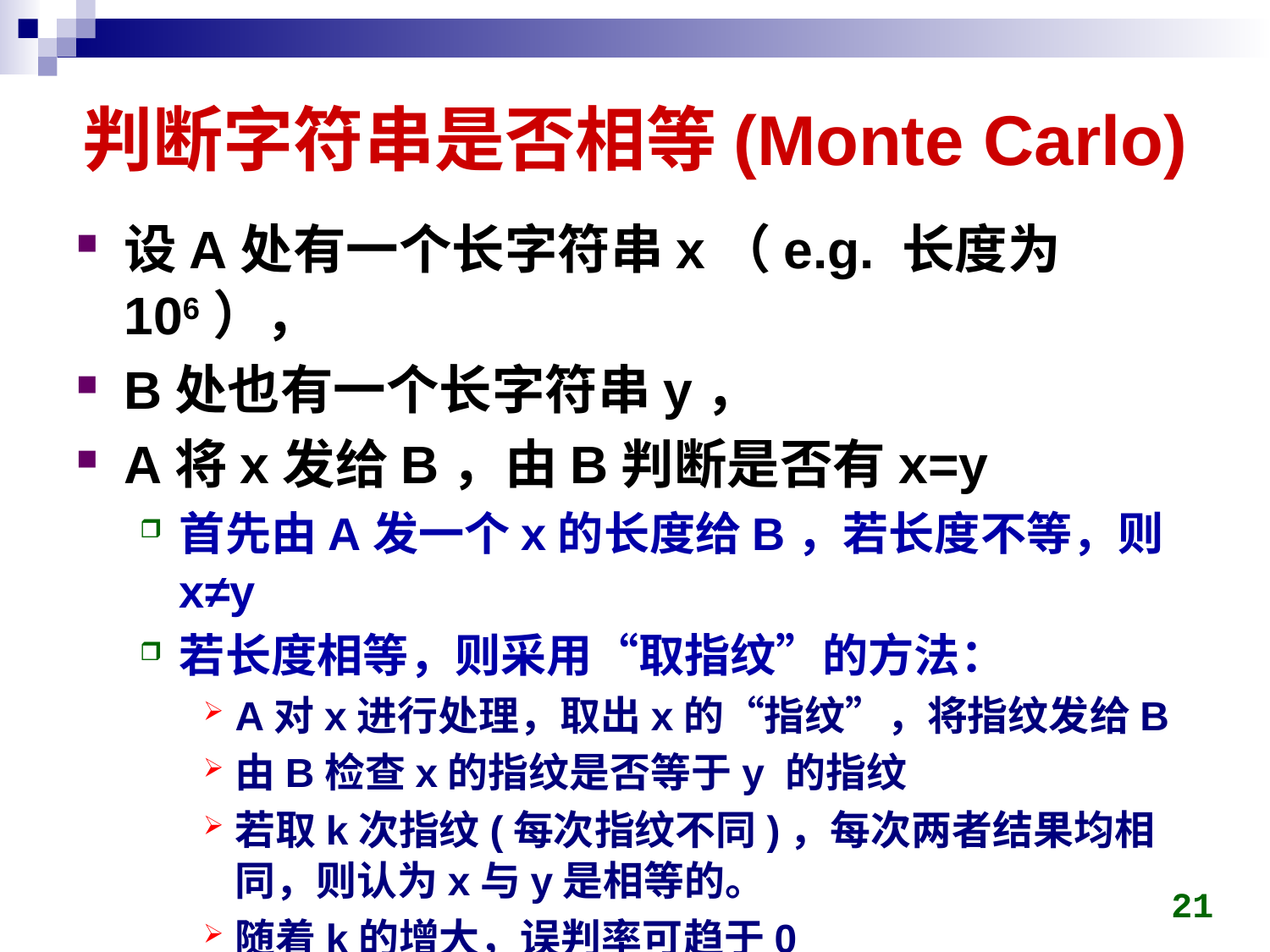

# 判断字符串是否相等(Monte Carlo)
设A处有一个长字符串x（e.g. 长度为106），
B处也有一个长字符串y，
A将x发给B，由B判断是否有x=y
首先由A发一个x的长度给B，若长度不等，则x≠y
若长度相等，则采用“取指纹”的方法：
A对x进行处理，取出x的“指纹”，将指纹发给B
由B检查x的指纹是否等于y 的指纹
若取k次指纹(每次指纹不同)，每次两者结果均相同，则认为x与y是相等的。
随着k的增大，误判率可趋于0
21